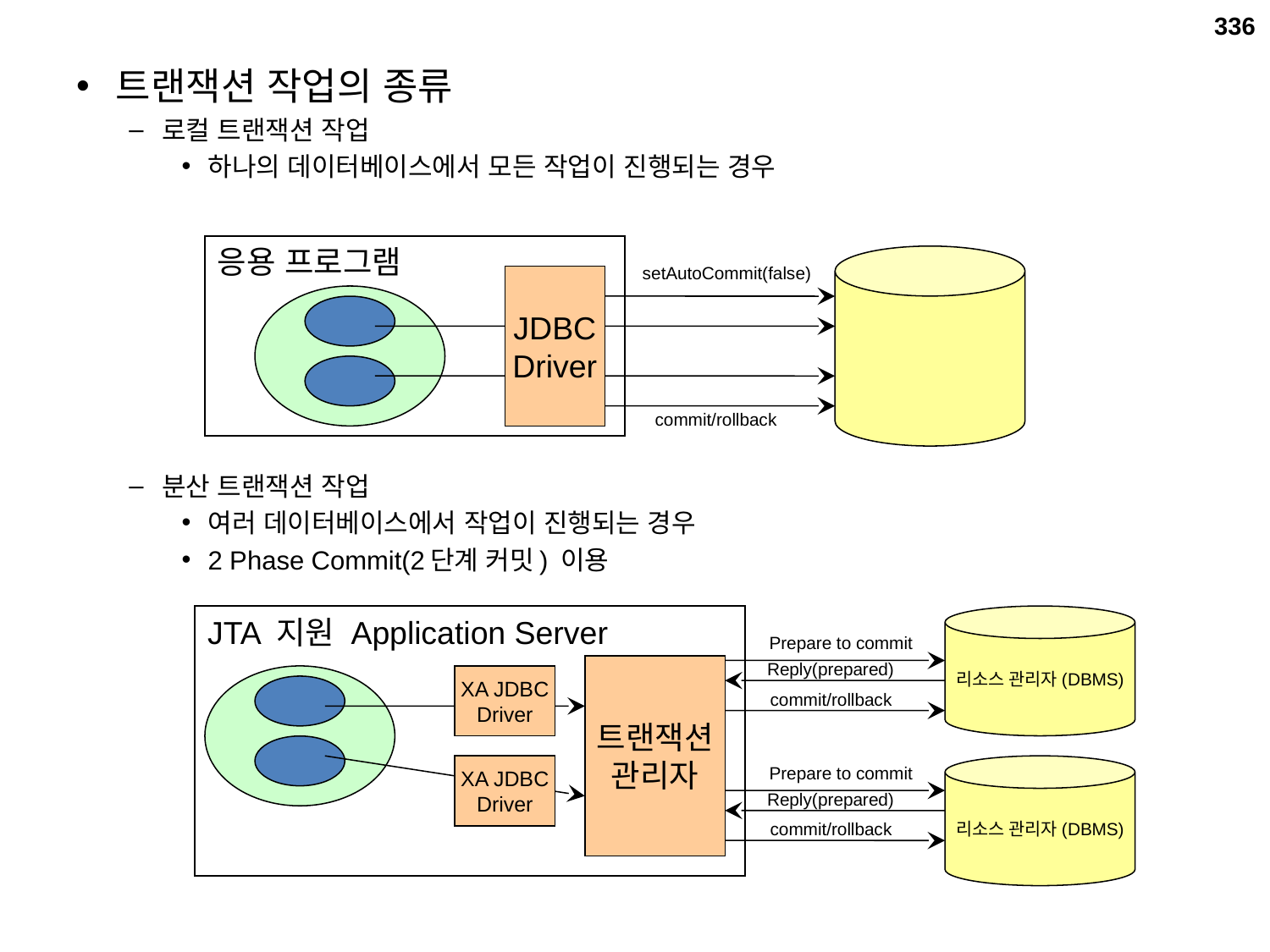

336
트랜잭션 작업의 종류
로컬 트랜잭션 작업
하나의 데이터베이스에서 모든 작업이 진행되는 경우

분산 트랜잭션 작업
여러 데이터베이스에서 작업이 진행되는 경우
2 Phase Commit(2단계 커밋) 이용

응용 프로그램

setAutoCommit(false)
JDBC
Driver

commit/rollback

JTA 지원 Application Server
리소스 관리자(DBMS)
Prepare to commit
Reply(prepared)
트랜잭션
관리자

XA JDBC
Driver

commit/rollback

XA JDBC
Driver
Prepare to commit
리소스 관리자(DBMS)
Reply(prepared)

commit/rollback